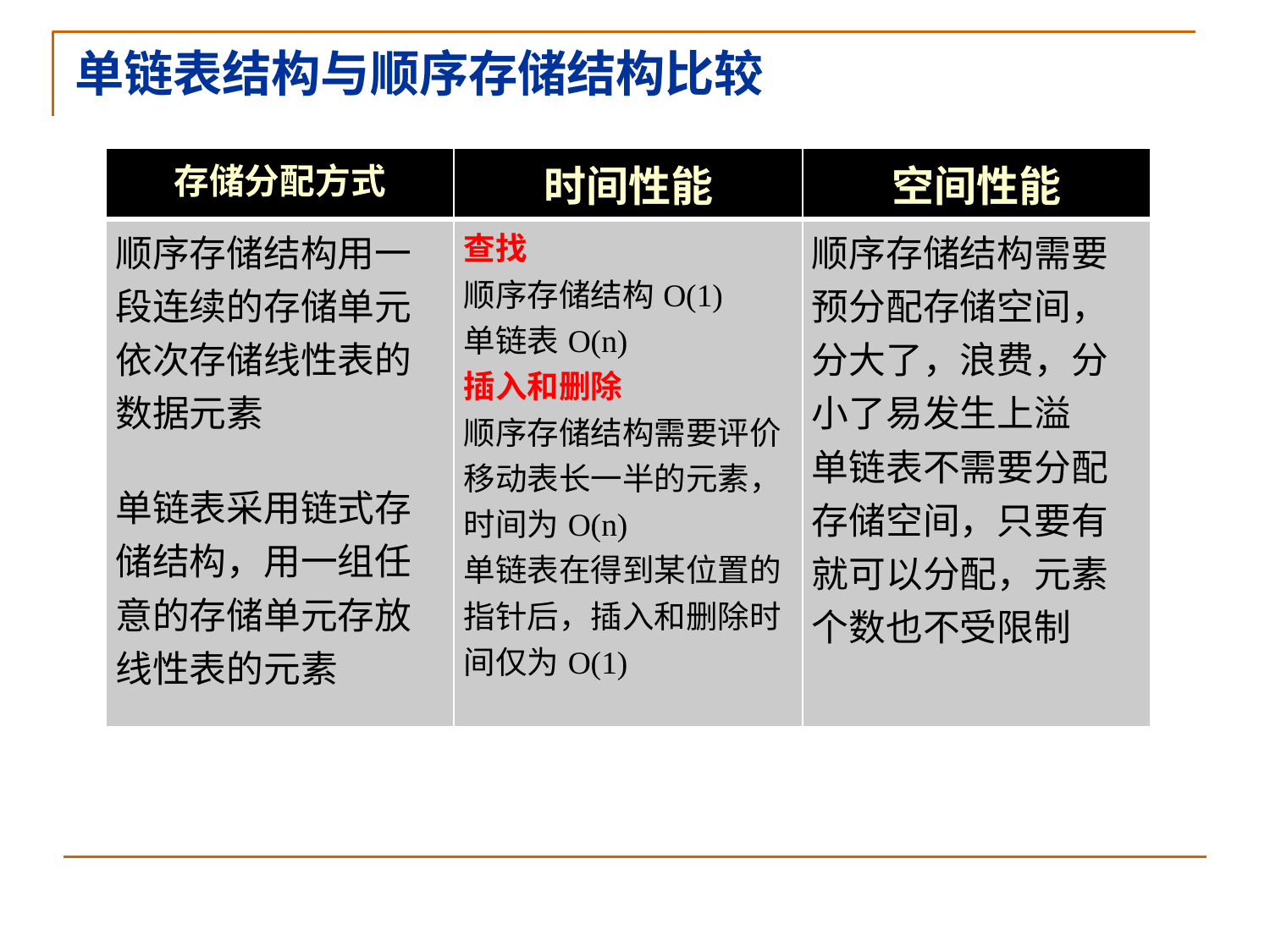

单链表结构与顺序存储结构比较
| 存储分配方式 | 时间性能 | 空间性能 |
| --- | --- | --- |
| 顺序存储结构用一段连续的存储单元依次存储线性表的数据元素 单链表采用链式存储结构，用一组任意的存储单元存放线性表的元素 | 查找 顺序存储结构O(1) 单链表O(n) 插入和删除 顺序存储结构需要评价移动表长一半的元素，时间为O(n) 单链表在得到某位置的指针后，插入和删除时间仅为O(1) | 顺序存储结构需要预分配存储空间，分大了，浪费，分小了易发生上溢 单链表不需要分配存储空间，只要有就可以分配，元素个数也不受限制 |